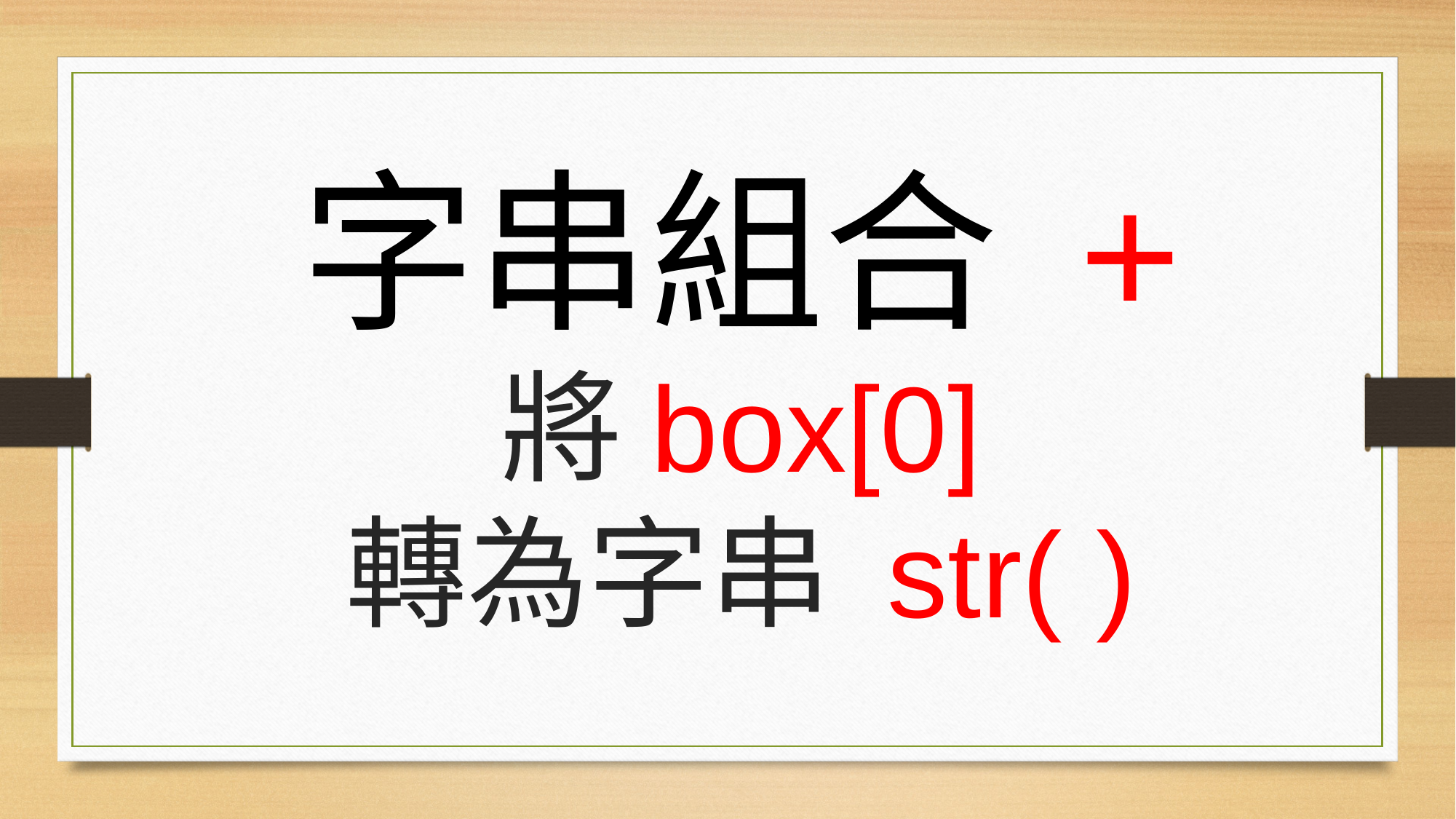

# 字串組合 + 將box[0] 轉為字串 str( )